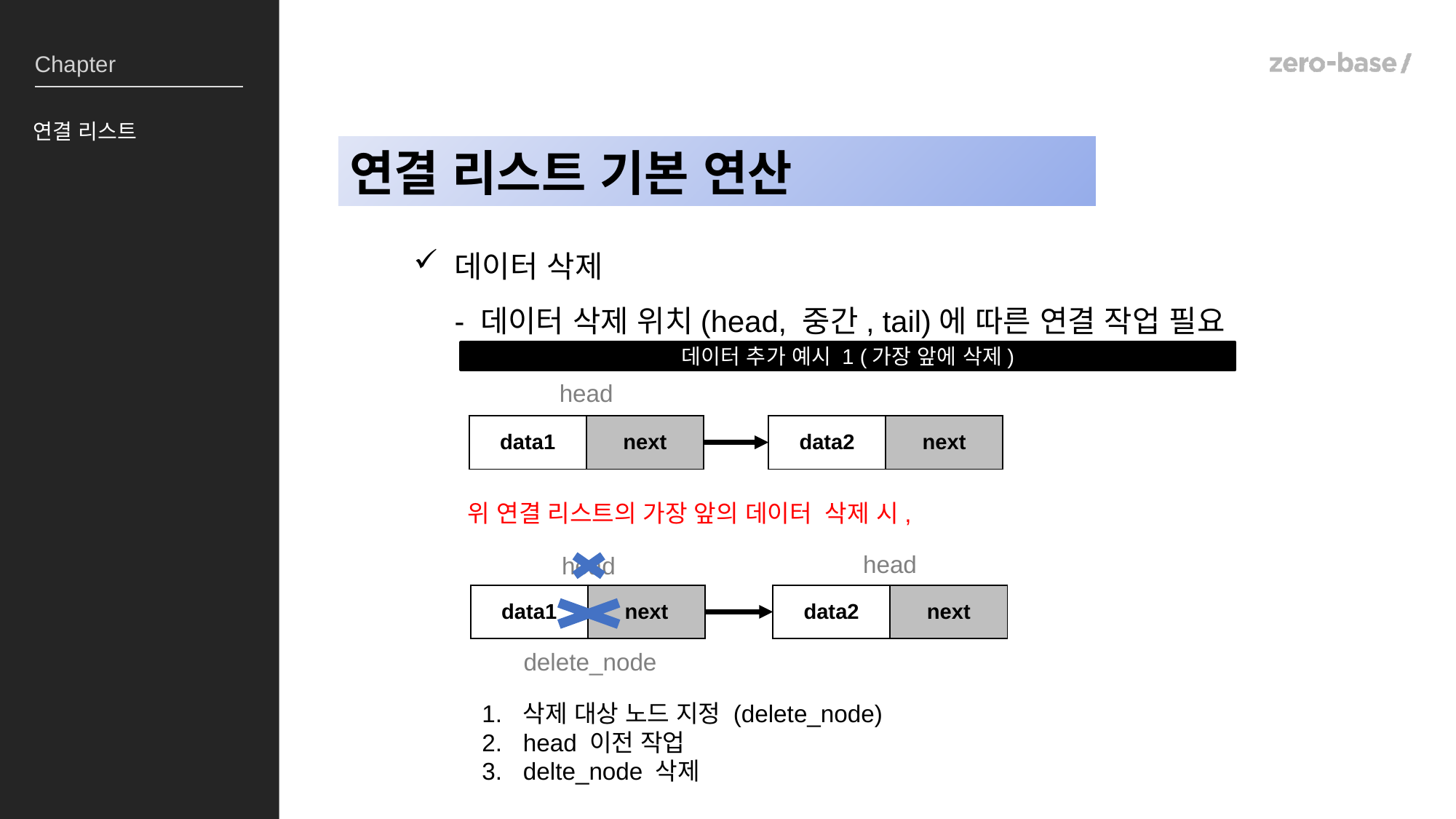

연결 리스트
연결 리스트 기본 연산
데이터 삭제
- 데이터 삭제 위치(head, 중간, tail)에 따른 연결 작업 필요
데이터 추가 예시 1 (가장 앞에 삭제)
head
| data1 | next |
| --- | --- |
| data2 | next |
| --- | --- |
위 연결 리스트의 가장 앞의 데이터  삭제 시,
head
head

| data1 | next |
| --- | --- |
| data2 | next |
| --- | --- |

delete_node
삭제 대상 노드 지정 (delete_node)
head 이전 작업
delte_node 삭제